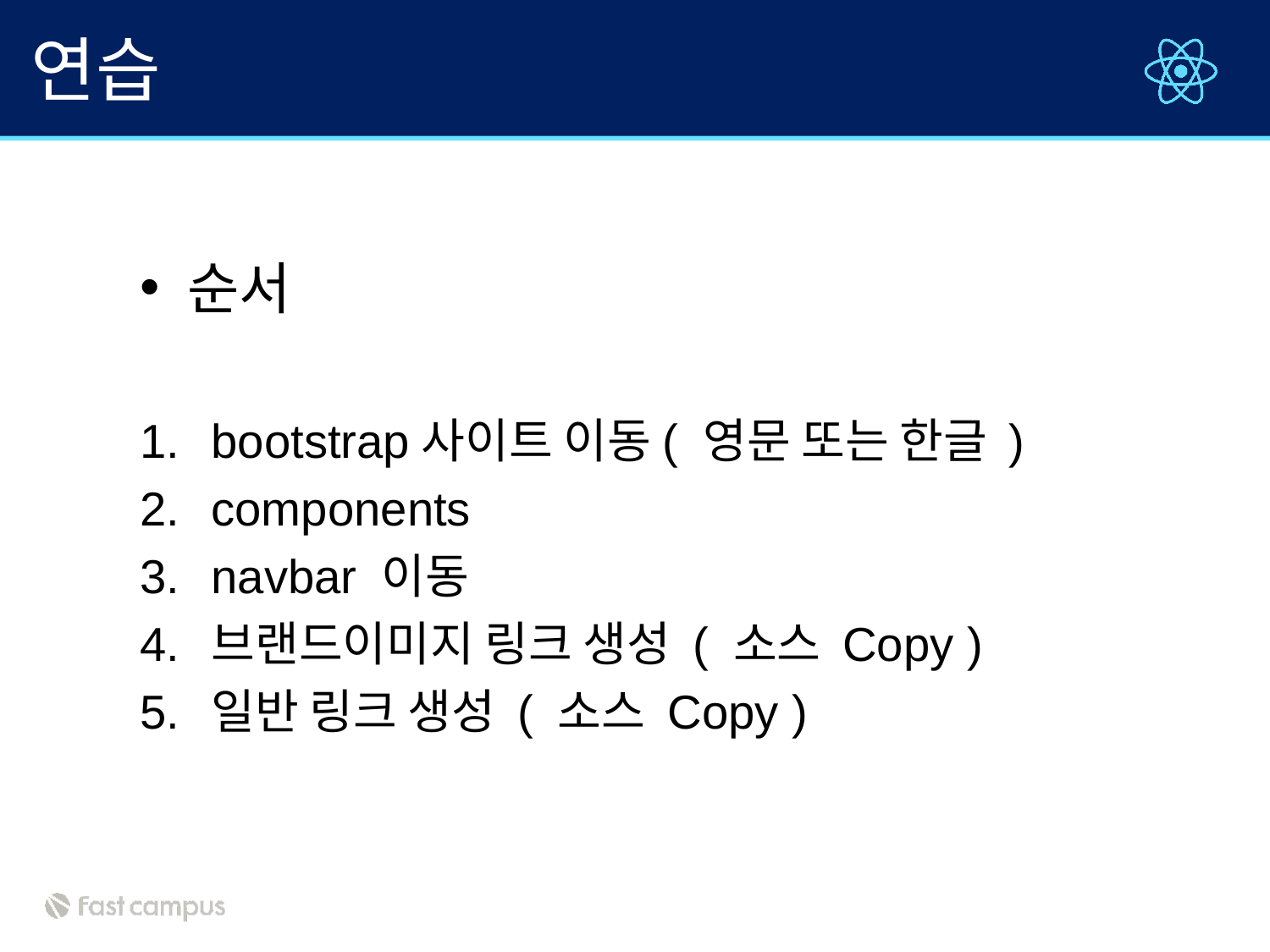

# 연습
순서

bootstrap사이트 이동( 영문 또는 한글 )
components
navbar 이동
브랜드이미지 링크 생성 ( 소스 Copy )
일반 링크 생성 ( 소스 Copy )